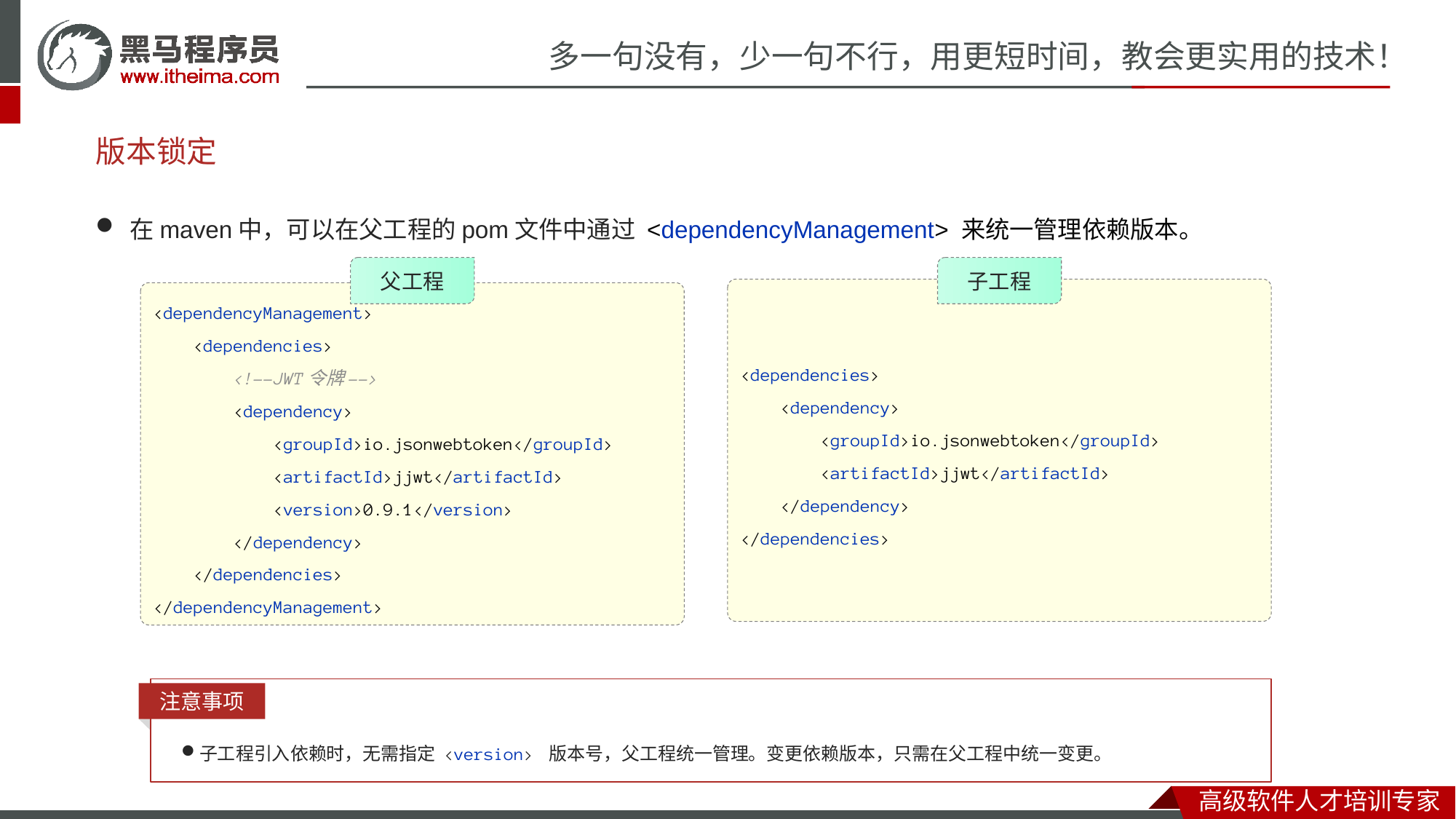

# 版本锁定
在maven中，可以在父工程的pom文件中通过 <dependencyManagement> 来统一管理依赖版本。
父工程
<dependencyManagement>
    <dependencies>
        <!--JWT令牌-->
        <dependency>
            <groupId>io.jsonwebtoken</groupId>
            <artifactId>jjwt</artifactId>
            <version>0.9.1</version>
        </dependency>
    </dependencies>
</dependencyManagement>
子工程
<dependencies>
    <dependency>
        <groupId>io.jsonwebtoken</groupId>
        <artifactId>jjwt</artifactId>
    </dependency>
</dependencies>

注意事项

子工程引入依赖时，无需指定 <version> 版本号，父工程统一管理。变更依赖版本，只需在父工程中统一变更。